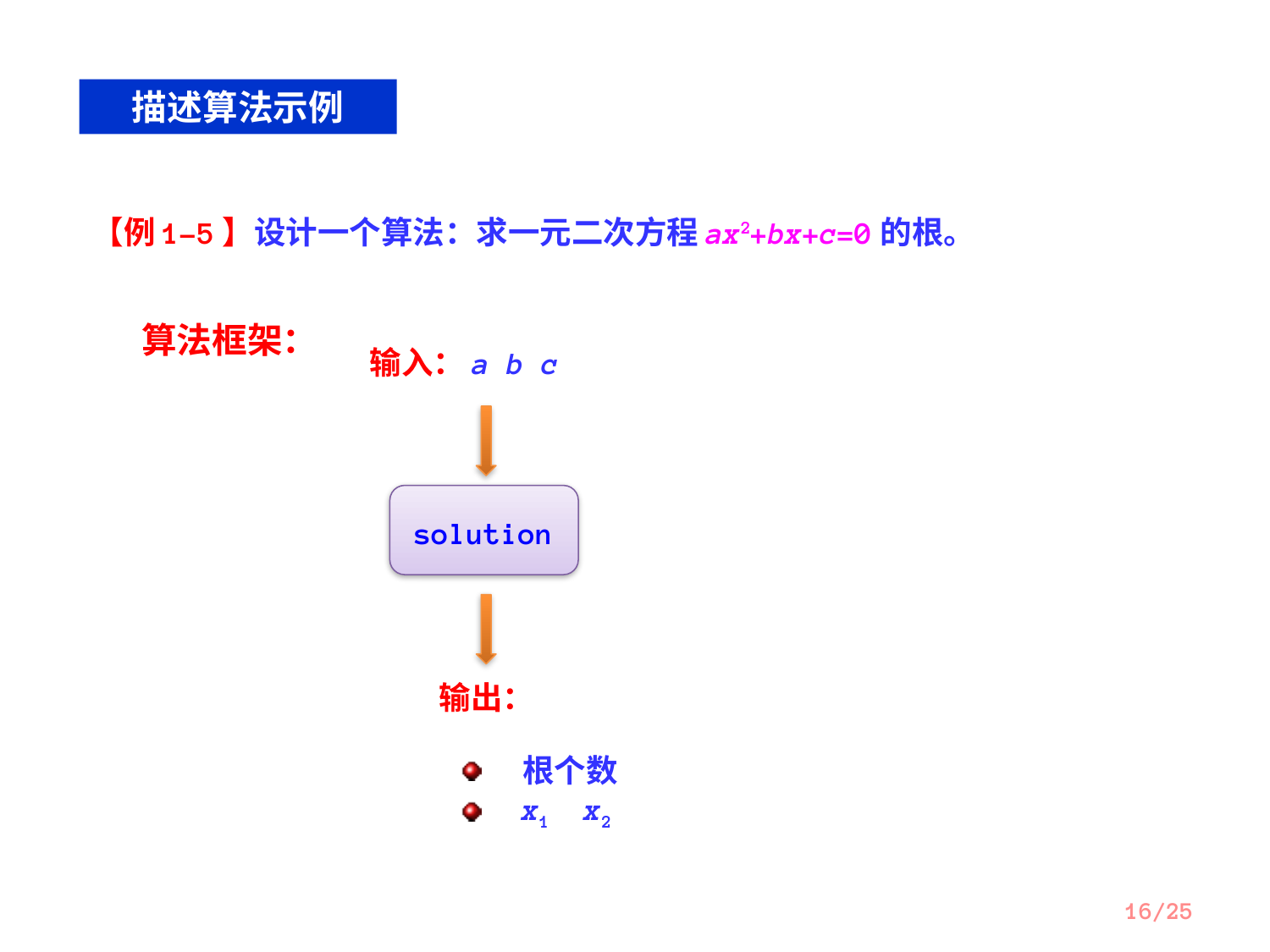

描述算法示例
【例1-5】设计一个算法：求一元二次方程ax2+bx+c=0的根。
算法框架：
输入：a b c

solution

输出：
根个数
x1  x2
16/25